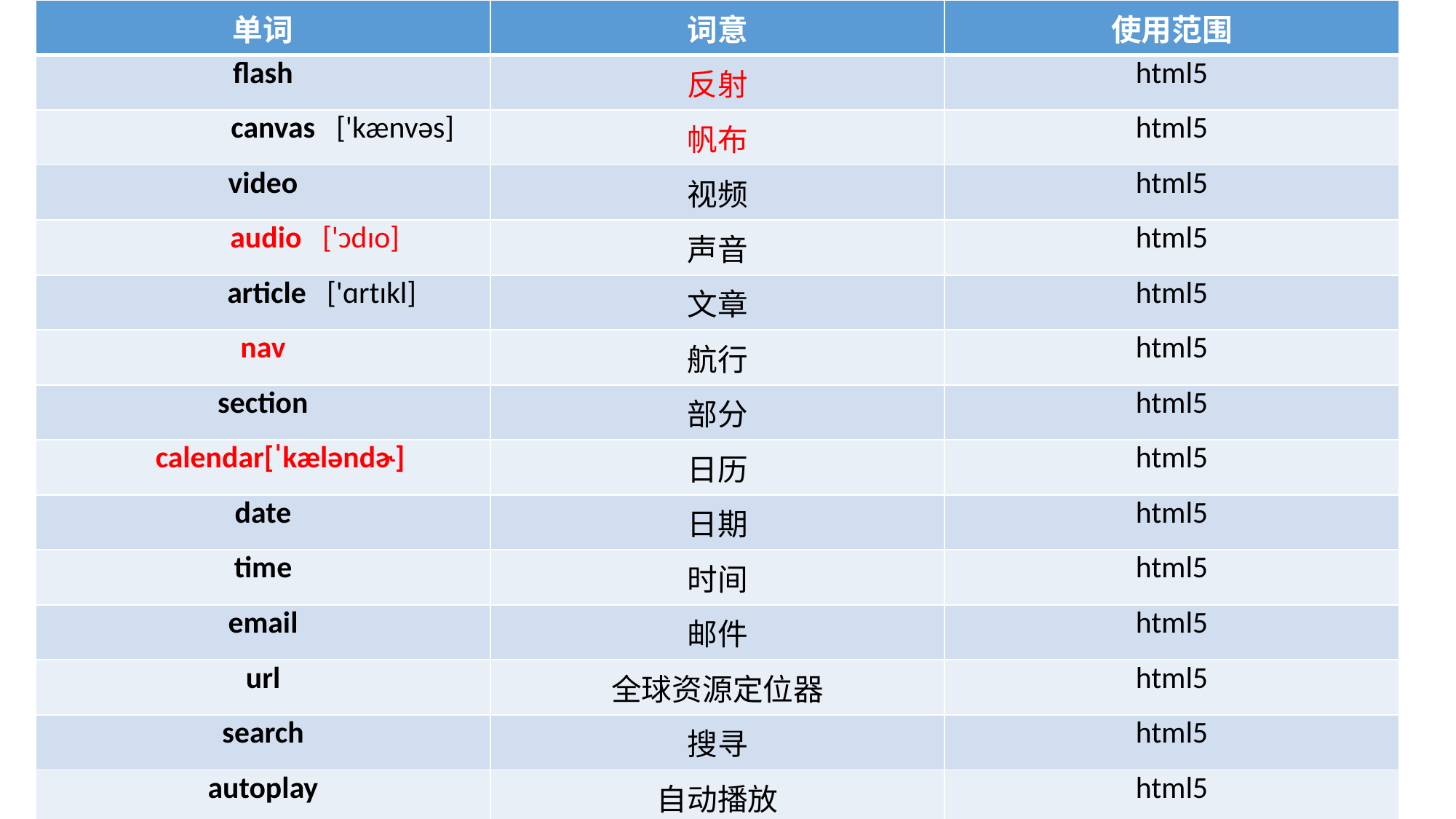

| 单词 | 词意 | 使用范围 |
| --- | --- | --- |
| flash | 反射 | html5 |
| canvas ['kænvəs] | 帆布 | html5 |
| video | 视频 | html5 |
| audio ['ɔdɪo] | 声音 | html5 |
| article ['ɑrtɪkl] | 文章 | html5 |
| nav | 航行 | html5 |
| section | 部分 | html5 |
| calendar[ˈkæləndɚ] | 日历 | html5 |
| date | 日期 | html5 |
| time | 时间 | html5 |
| email | 邮件 | html5 |
| url | 全球资源定位器 | html5 |
| search | 搜寻 | html5 |
| autoplay | 自动播放 | html5 |
| controls | 控制 | html5 |
| loop | 环 | html5 |